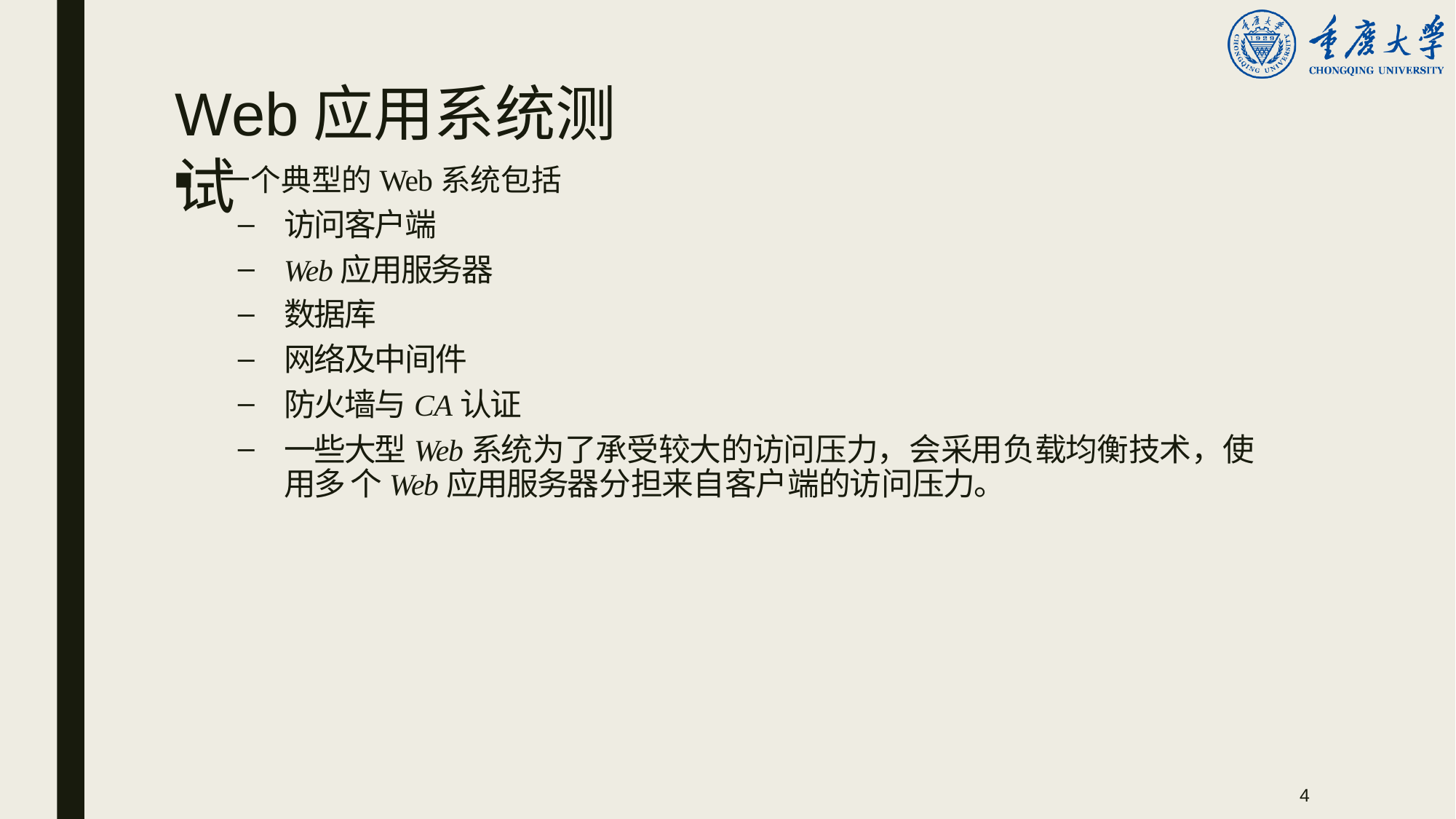

# Web应用系统测试
一个典型的Web系统包括
访问客户端
Web应用服务器
数据库
网络及中间件
防火墙与CA认证
一些大型Web系统为了承受较大的访问压力，会采用负载均衡技术，使用多 个Web应用服务器分担来自客户端的访问压力。
4